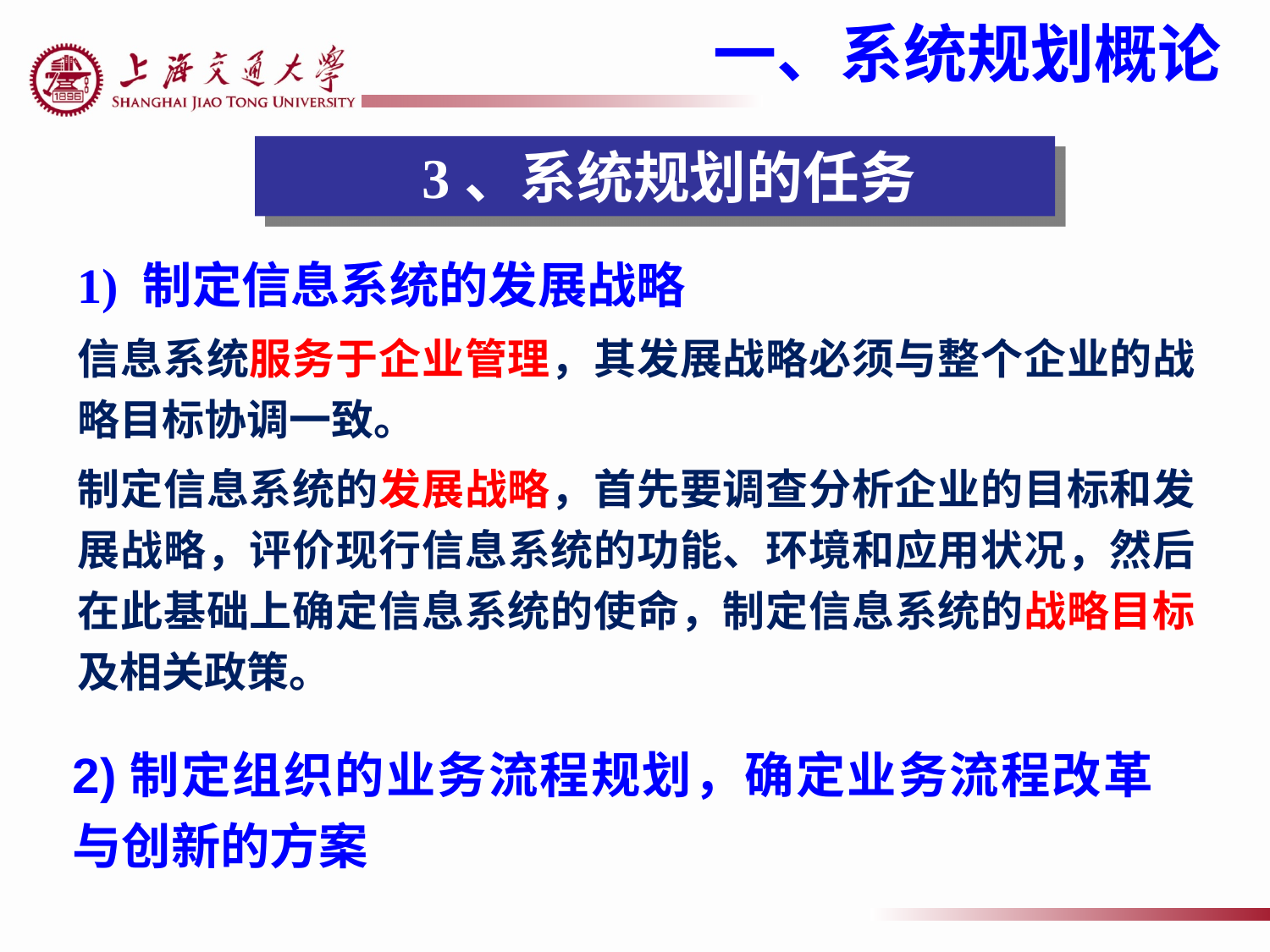

一、系统规划概论
  3、系统规划的任务
1) 制定信息系统的发展战略
信息系统服务于企业管理，其发展战略必须与整个企业的战略目标协调一致。
制定信息系统的发展战略，首先要调查分析企业的目标和发展战略，评价现行信息系统的功能、环境和应用状况，然后在此基础上确定信息系统的使命，制定信息系统的战略目标及相关政策。
2)制定组织的业务流程规划，确定业务流程改革与创新的方案